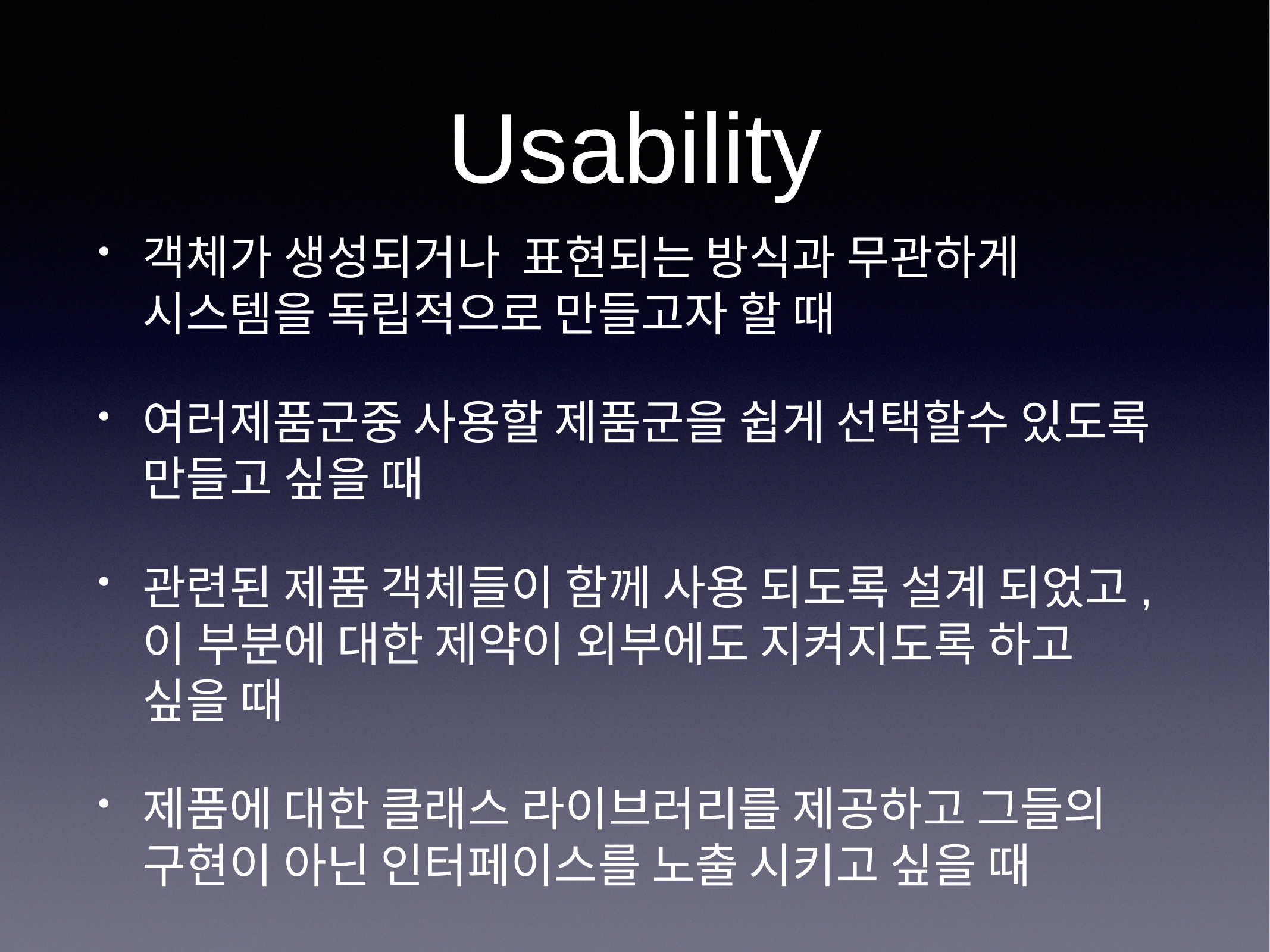

# Usability
객체가 생성되거나  표현되는 방식과 무관하게 시스템을 독립적으로 만들고자 할 때
여러제품군중 사용할 제품군을 쉽게 선택할수 있도록 만들고 싶을 때
관련된 제품 객체들이 함께 사용 되도록 설계 되었고, 이 부분에 대한 제약이 외부에도 지켜지도록 하고 싶을 때
제품에 대한 클래스 라이브러리를 제공하고 그들의 구현이 아닌 인터페이스를 노출 시키고 싶을 때